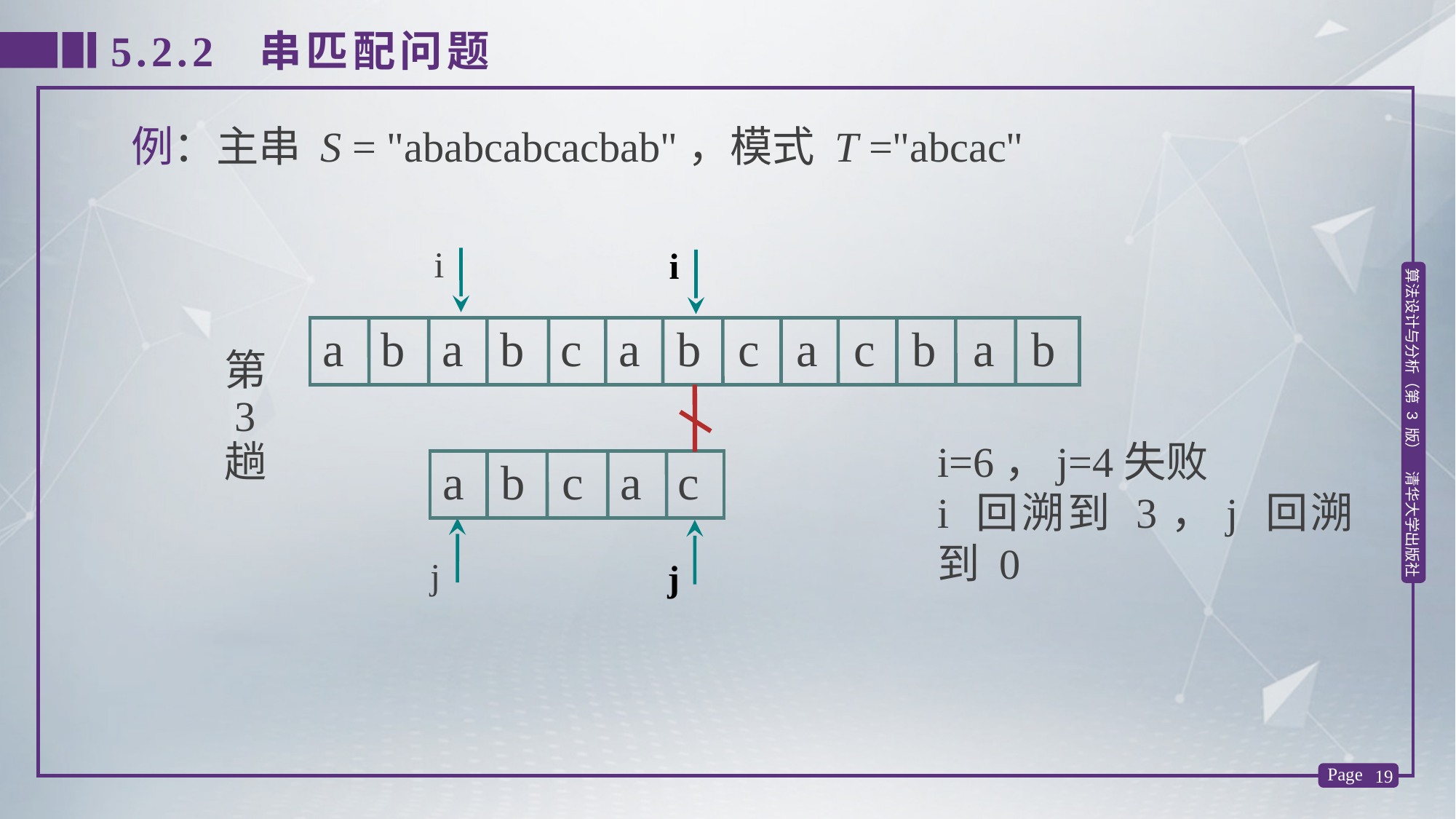

5.2.2  串匹配问题
例：主串 S = "ababcabcacbab"，模式 T ="abcac"
i

j
i

j
i=6，j=4失败
i 回溯到 3，j 回溯到 0
a   b   a   b   c   a   b   c   a   c   b   a   b

第
 3
趟

a   b   c   a   c